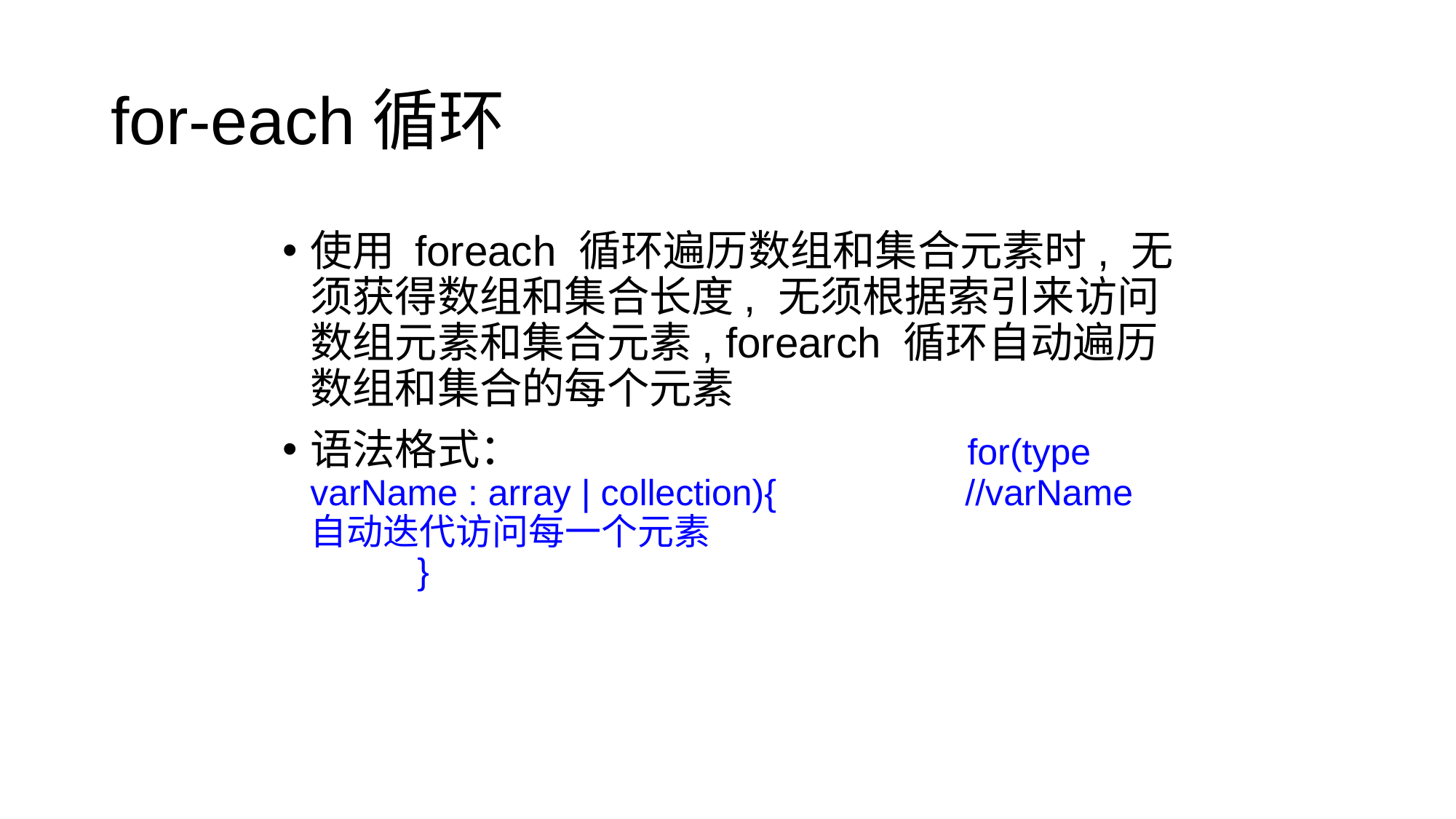

# for-each循环
使用 foreach 循环遍历数组和集合元素时, 无须获得数组和集合长度, 无须根据索引来访问数组元素和集合元素, forearch 循环自动遍历数组和集合的每个元素
语法格式：                                              for(type varName : array | collection){                  	//varName 自动迭代访问每一个元素                                                                      }